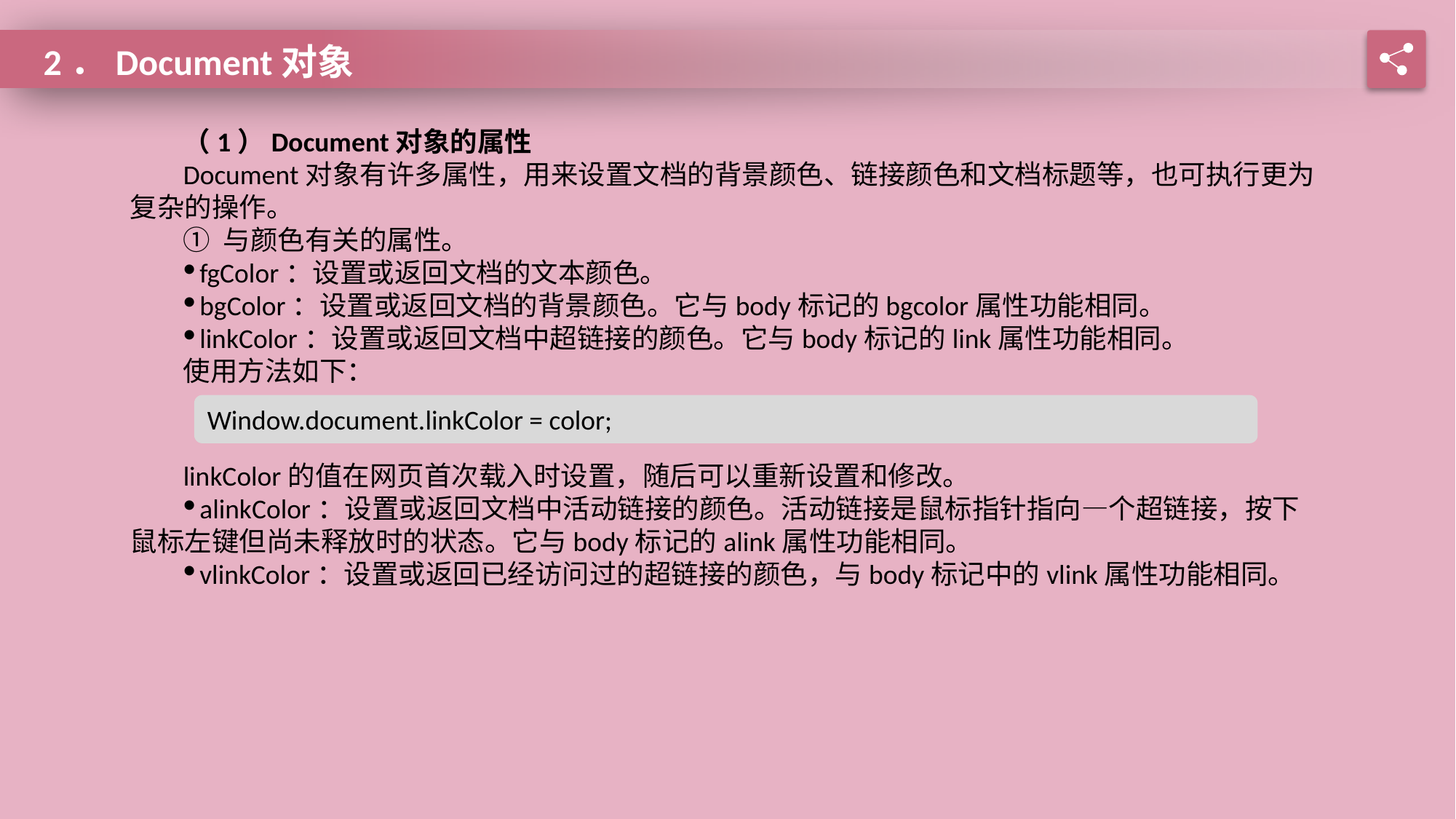

2．Document对象
（1）Document对象的属性
Document对象有许多属性，用来设置文档的背景颜色、链接颜色和文档标题等，也可执行更为复杂的操作。
① 与颜色有关的属性。
fgColor：设置或返回文档的文本颜色。
bgColor：设置或返回文档的背景颜色。它与body标记的bgcolor属性功能相同。
linkColor：设置或返回文档中超链接的颜色。它与body标记的link属性功能相同。
使用方法如下：
Window.document.linkColor = color;
linkColor的值在网页首次载入时设置，随后可以重新设置和修改。
alinkColor：设置或返回文档中活动链接的颜色。活动链接是鼠标指针指向—个超链接，按下鼠标左键但尚未释放时的状态。它与body标记的alink属性功能相同。
vlinkColor：设置或返回已经访问过的超链接的颜色，与body标记中的vlink属性功能相同。